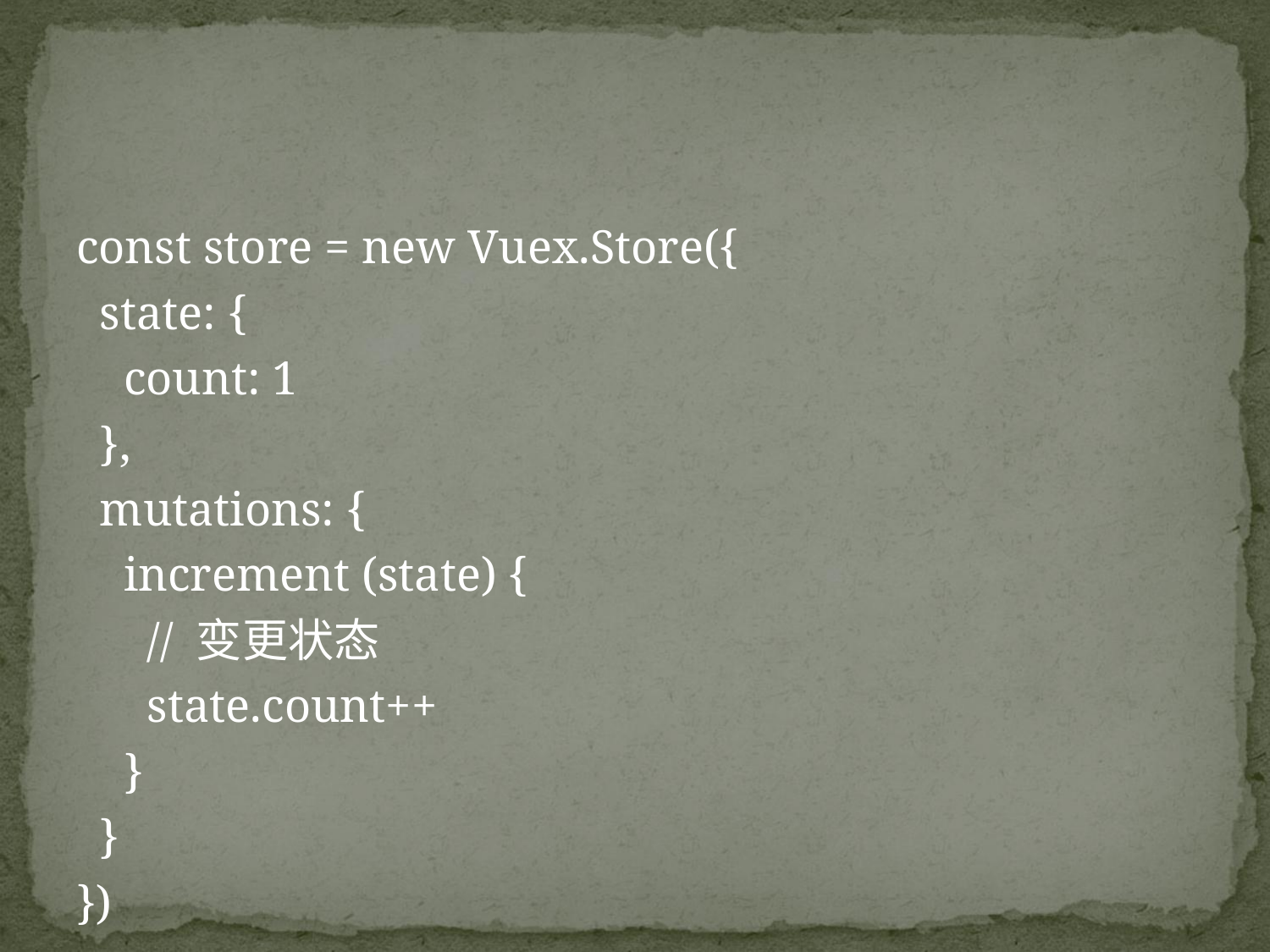

#
const store = new Vuex.Store({
  state: {
    count: 1
  },
  mutations: {
    increment (state) {
      // 变更状态
      state.count++
    }
  }
})